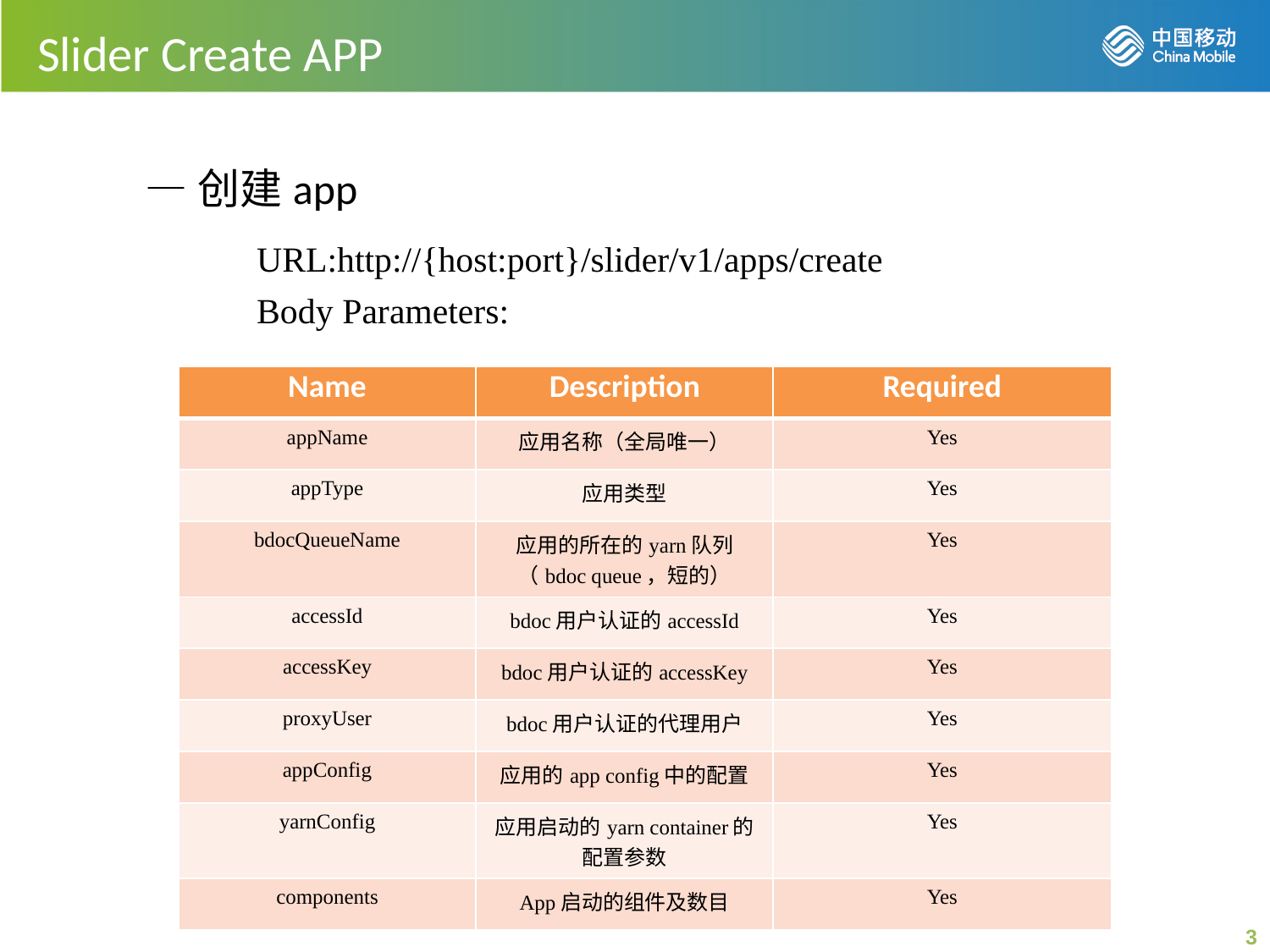

# Slider Create APP

—创建app
	 	URL:http://{host:port}/slider/v1/apps/create
		Body Parameters:

| Name | Description | Required |
| --- | --- | --- |
| appName | 应用名称（全局唯一） | Yes |
| appType | 应用类型 | Yes |
| bdocQueueName | 应用的所在的yarn队列（bdoc queue，短的） | Yes |
| accessId | bdoc用户认证的accessId | Yes |
| accessKey | bdoc用户认证的accessKey | Yes |
| proxyUser | bdoc用户认证的代理用户 | Yes |
| appConfig | 应用的app config中的配置 | Yes |
| yarnConfig | 应用启动的yarn container的配置参数 | Yes |
| components | App启动的组件及数目 | Yes |